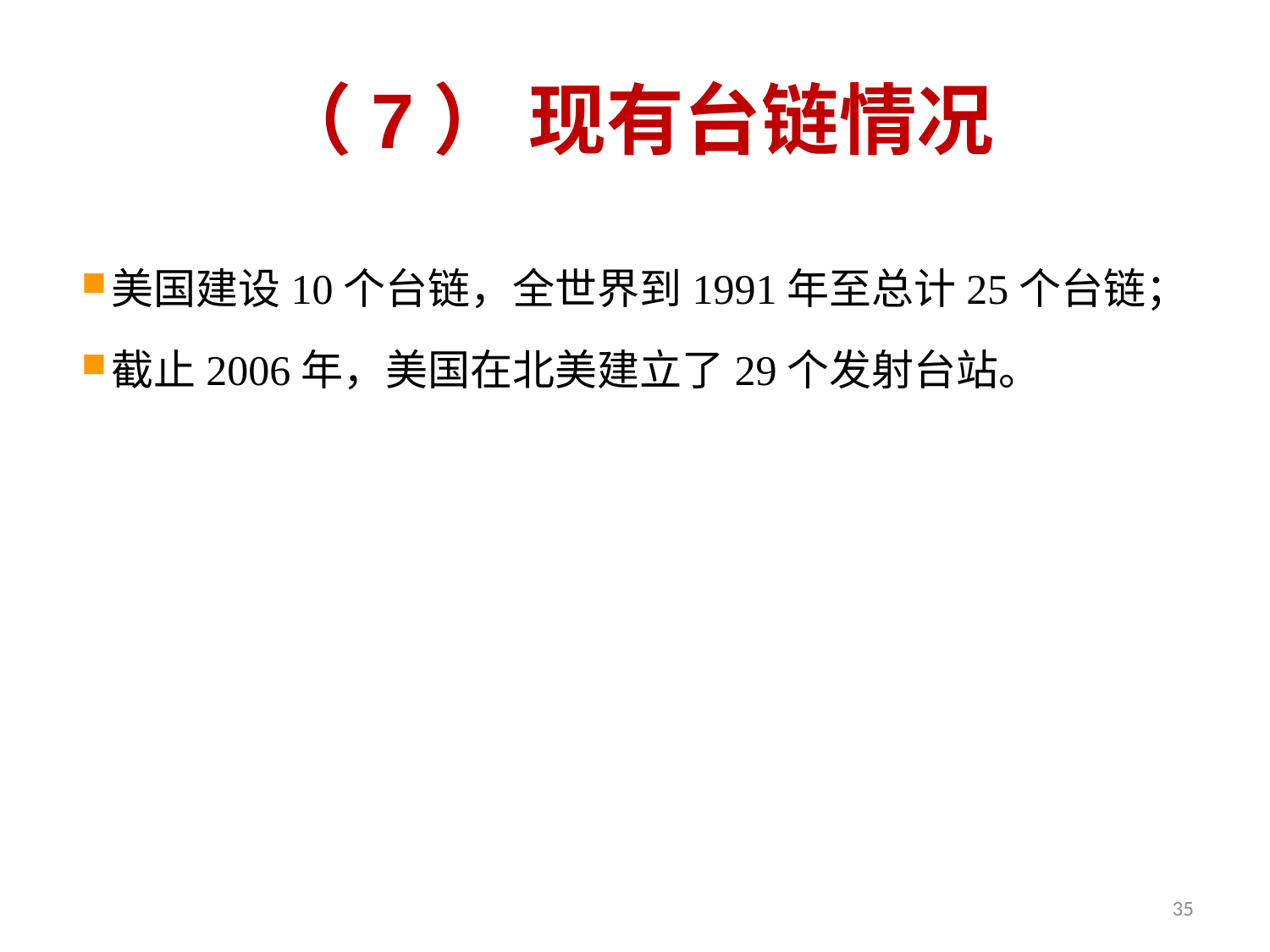

# （7） 现有台链情况
美国建设10个台链，全世界到1991年至总计25个台链；
截止2006年，美国在北美建立了29个发射台站。
35